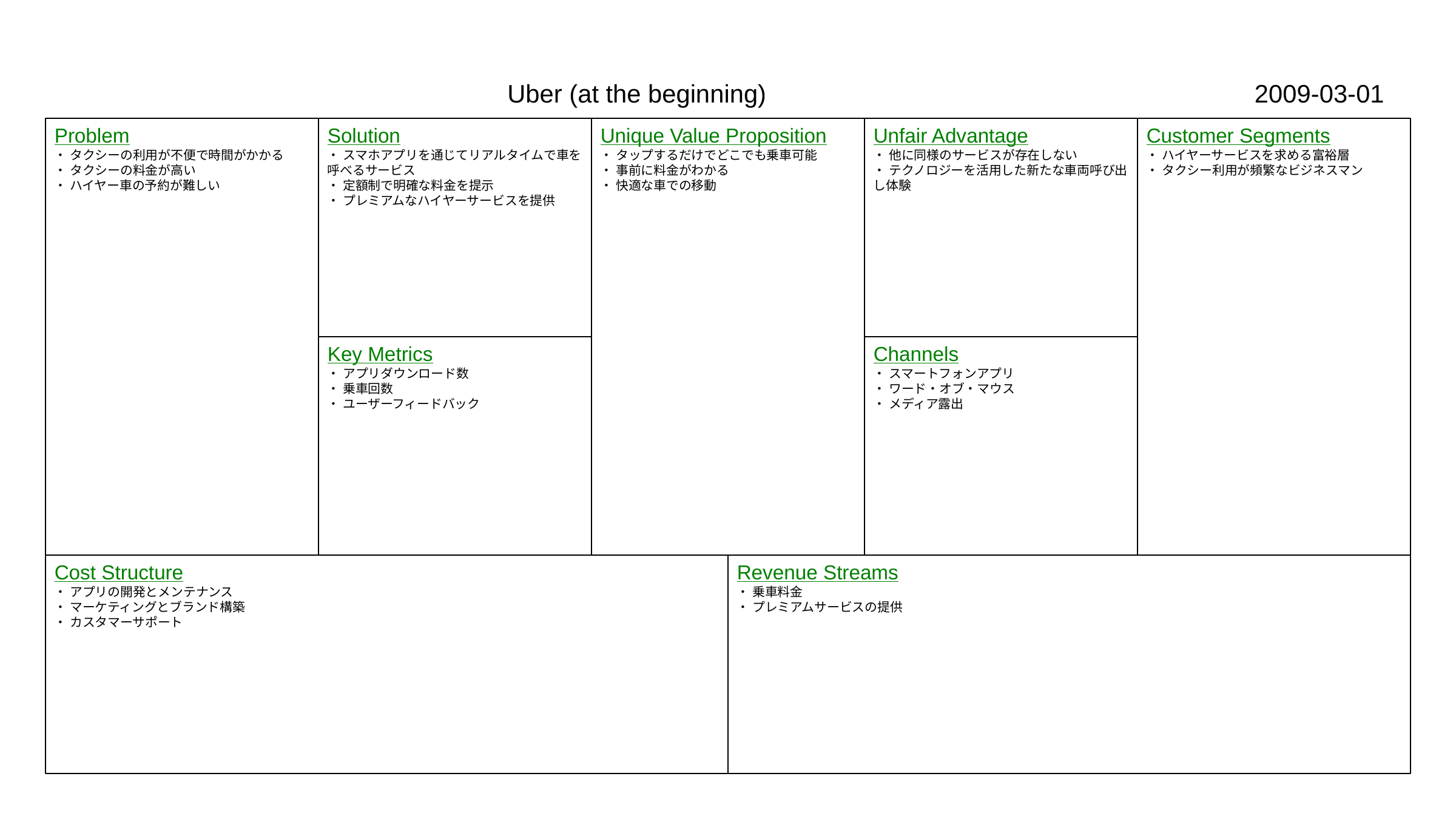

Uber (at the beginning)

2009-03-01
Problem
•タクシーの利用が不便で時間がかかる
•タクシーの料金が高い
•ハイヤー車の予約が難しい
Solution
•スマホアプリを通じてリアルタイムで車を呼べるサービス
•定額制で明確な料金を提示
•プレミアムなハイヤーサービスを提供
Unique Value Proposition
•タップするだけでどこでも乗車可能
•事前に料金がわかる
•快適な車での移動
Unfair Advantage
•他に同様のサービスが存在しない
•テクノロジーを活用した新たな車両呼び出し体験
Customer Segments
•ハイヤーサービスを求める富裕層
•タクシー利用が頻繁なビジネスマン
Key Metrics
•アプリダウンロード数
•乗車回数
•ユーザーフィードバック
Channels
•スマートフォンアプリ
•ワード・オブ・マウス
•メディア露出
Cost Structure
•アプリの開発とメンテナンス
•マーケティングとブランド構築
•カスタマーサポート
Revenue Streams
•乗車料金
•プレミアムサービスの提供